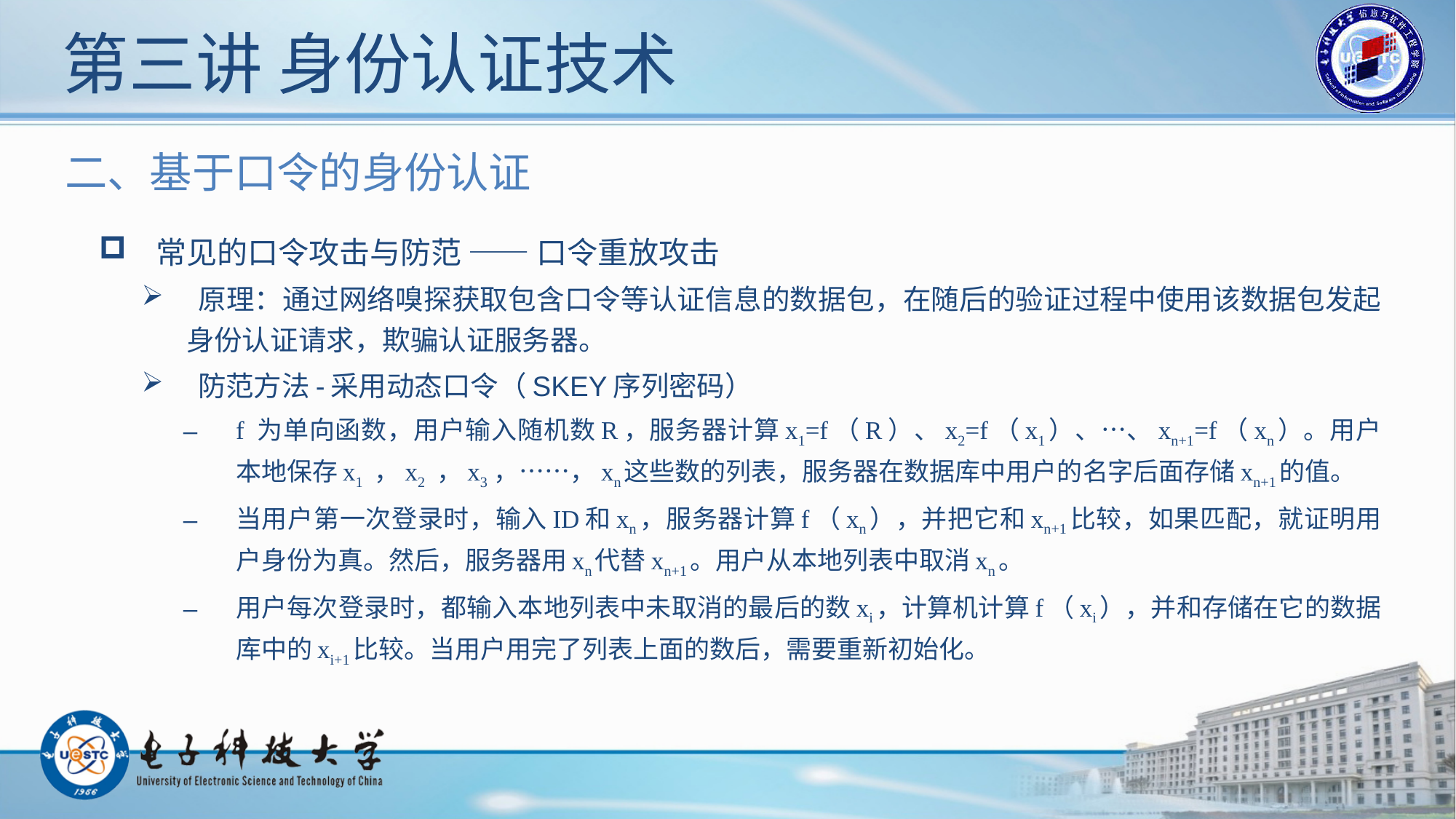

# 第三讲 身份认证技术
二、基于口令的身份认证
 常见的口令攻击与防范 —— 口令重放攻击
 原理：通过网络嗅探获取包含口令等认证信息的数据包，在随后的验证过程中使用该数据包发起身份认证请求，欺骗认证服务器。
 防范方法-采用动态口令（SKEY序列密码）
f 为单向函数，用户输入随机数R，服务器计算x1=f（R）、x2=f（x1）、…、xn+1=f（xn）。用户本地保存x1 ，x2 ，x3 ，……，xn这些数的列表，服务器在数据库中用户的名字后面存储xn+1的值。
当用户第一次登录时，输入ID和xn，服务器计算f（xn），并把它和xn+1比较，如果匹配，就证明用户身份为真。然后，服务器用xn代替xn+1。用户从本地列表中取消xn。
用户每次登录时，都输入本地列表中未取消的最后的数xi，计算机计算f（xi），并和存储在它的数据库中的xi+1比较。当用户用完了列表上面的数后，需要重新初始化。